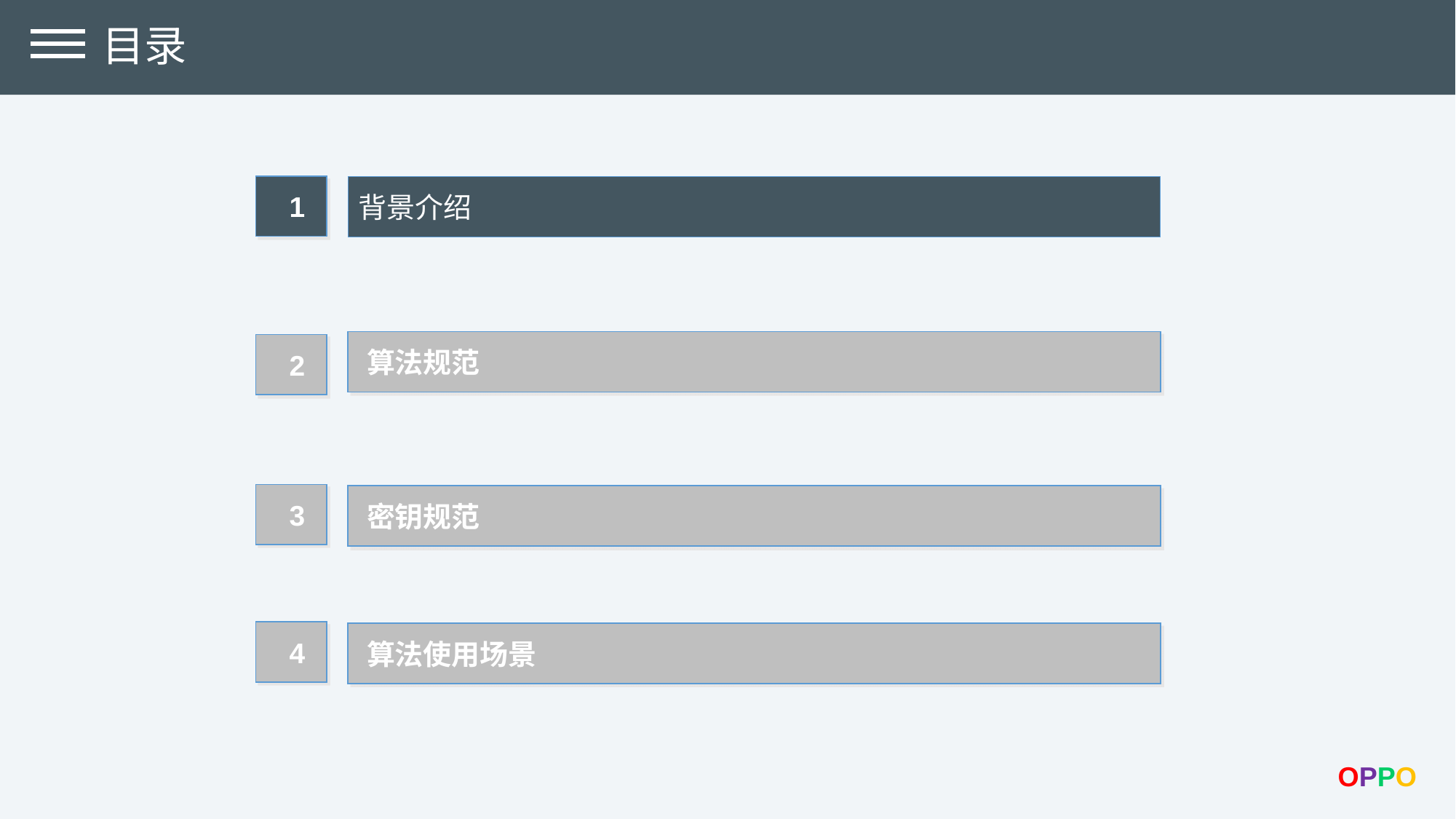

目录
1
背景介绍
算法规范
2
3
密钥规范
4
算法使用场景
OPPO